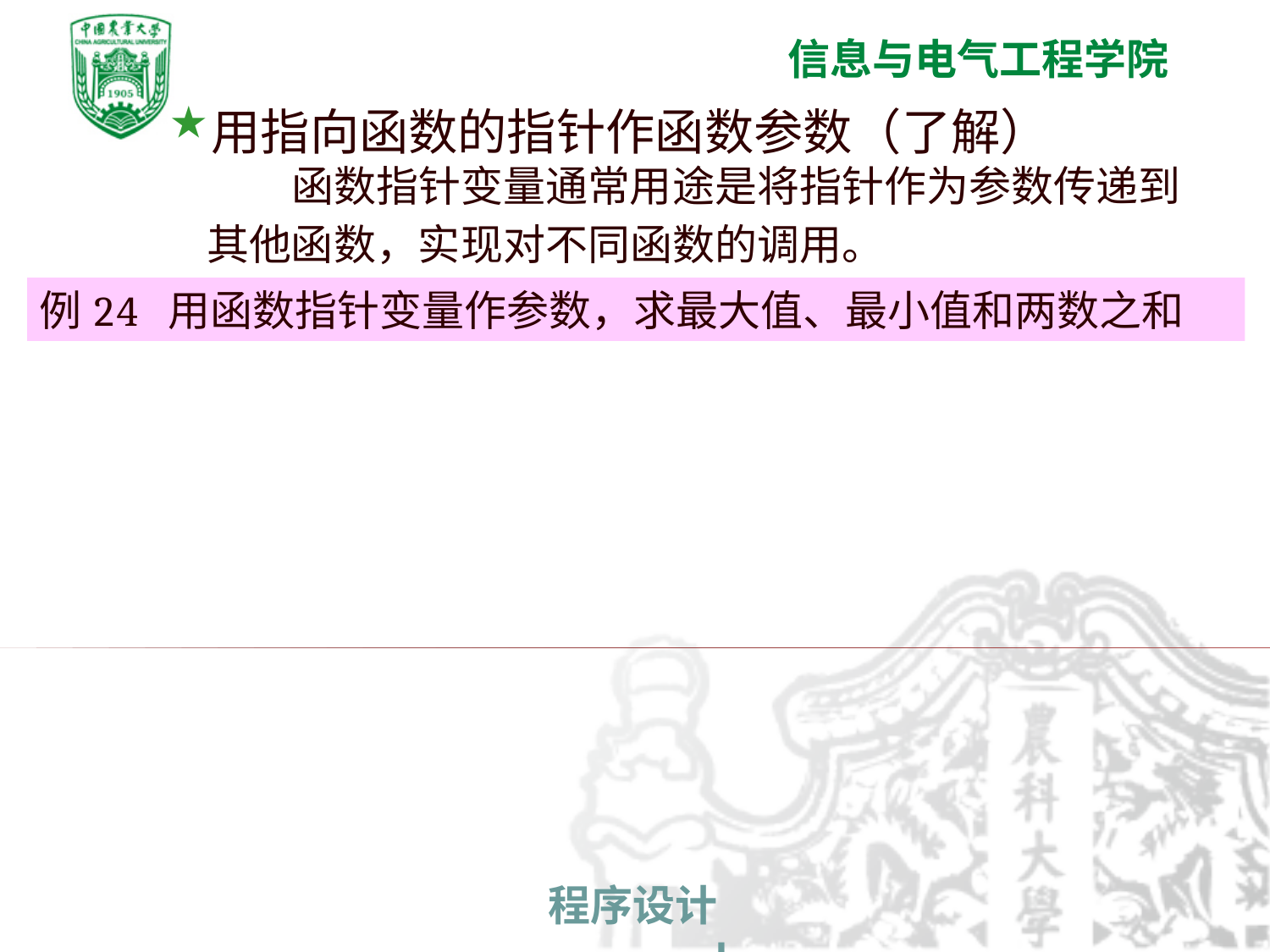

用指向函数的指针作函数参数（了解）
            函数指针变量通常用途是将指针作为参数传递到其他函数，实现对不同函数的调用。
例24  用函数指针变量作参数，求最大值、最小值和两数之和